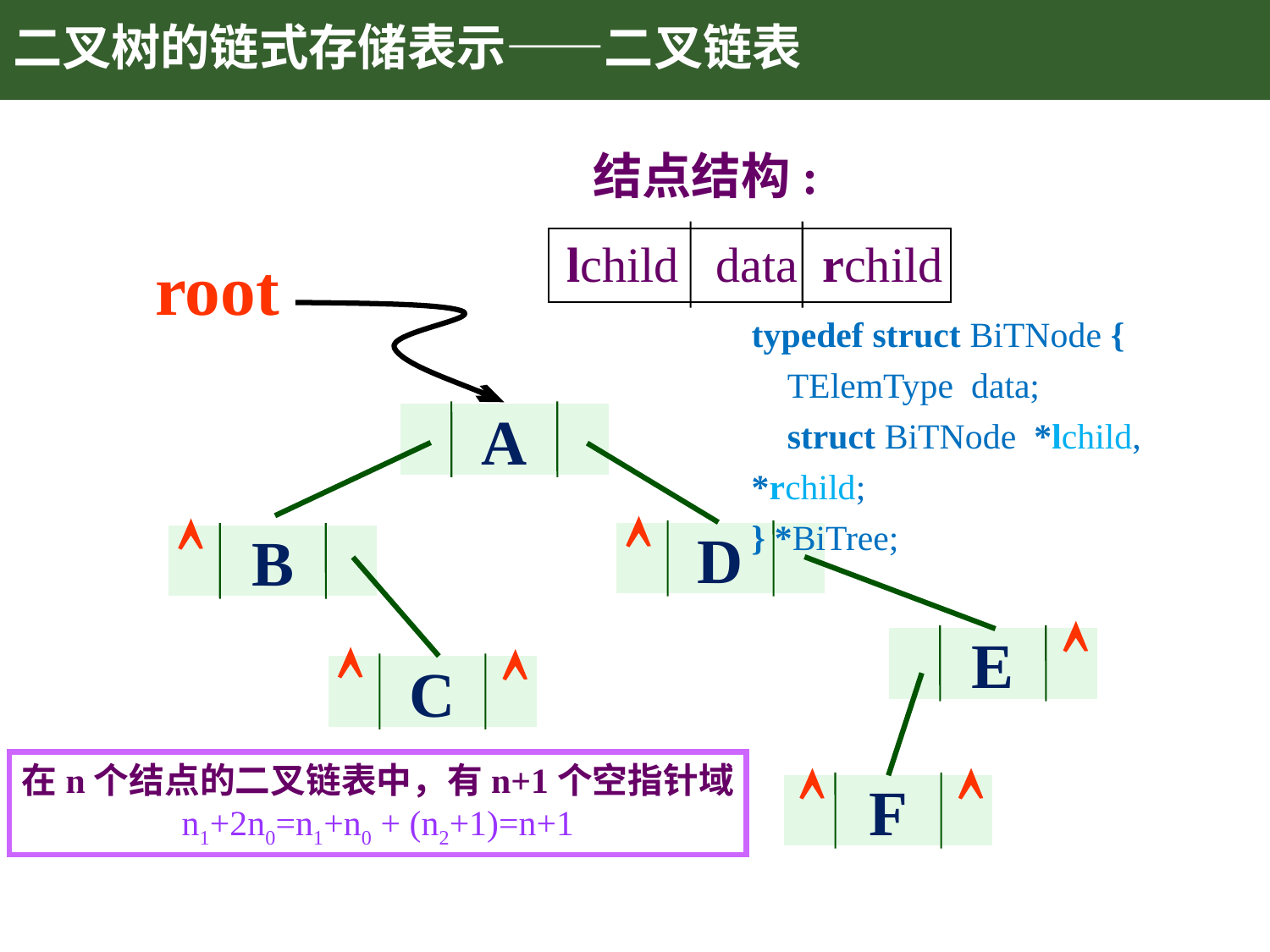

# 二叉树的链式存储表示——二叉链表
结点结构:

lchild   data  rchild

root
typedef struct BiTNode {
    TElemType  data;
    struct BiTNode  *lchild, *rchild;
} *BiTree;

A

∧
D

∧
B

∧
E

∧
∧
C

∧
∧
F

在n个结点的二叉链表中，有n+1个空指针域
 n1+2n0=n1+n0 + (n2+1)=n+1